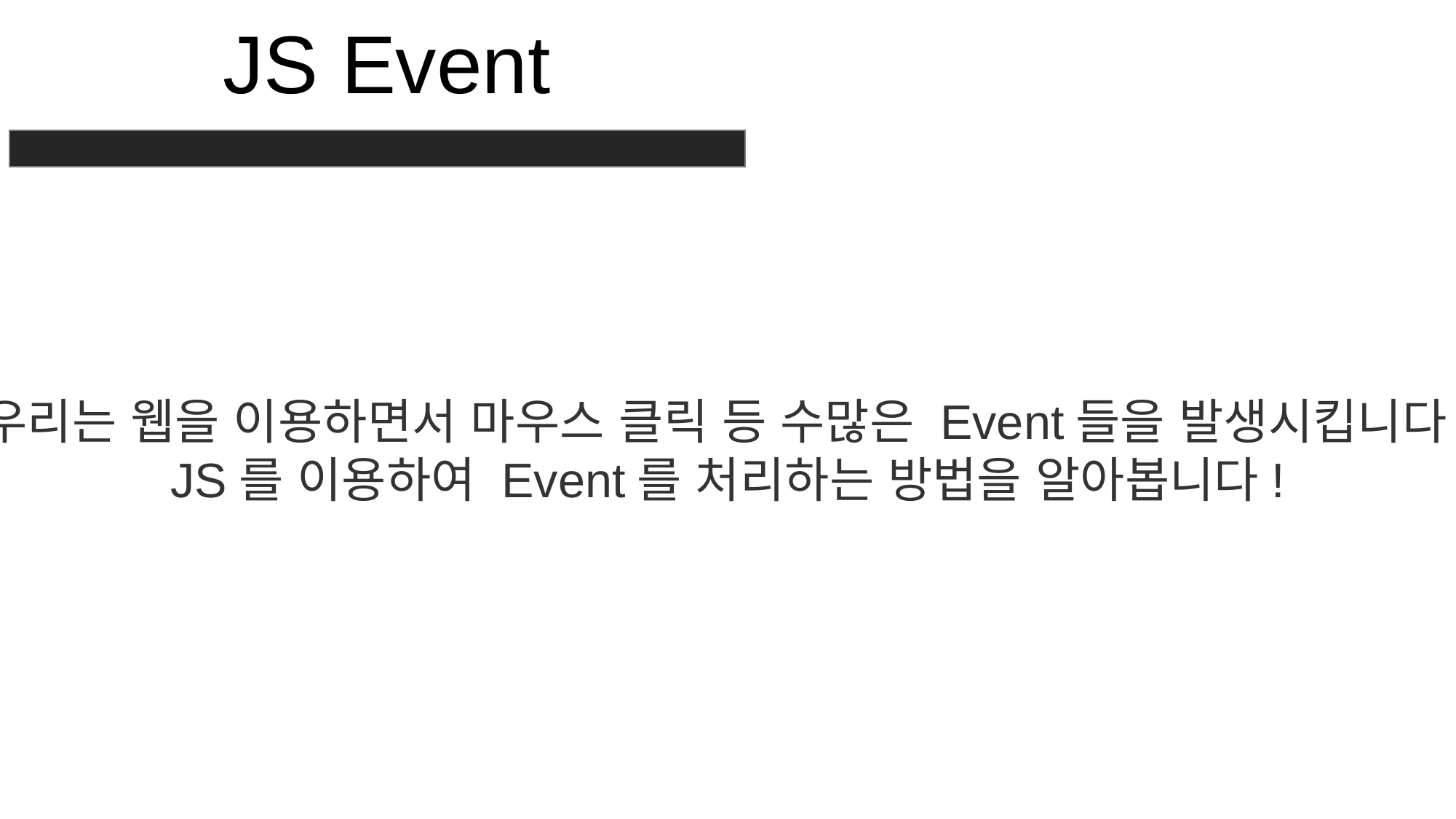

JS Event

우리는 웹을 이용하면서 마우스 클릭 등 수많은 Event들을 발생시킵니다!
JS를 이용하여 Event를 처리하는 방법을 알아봅니다!